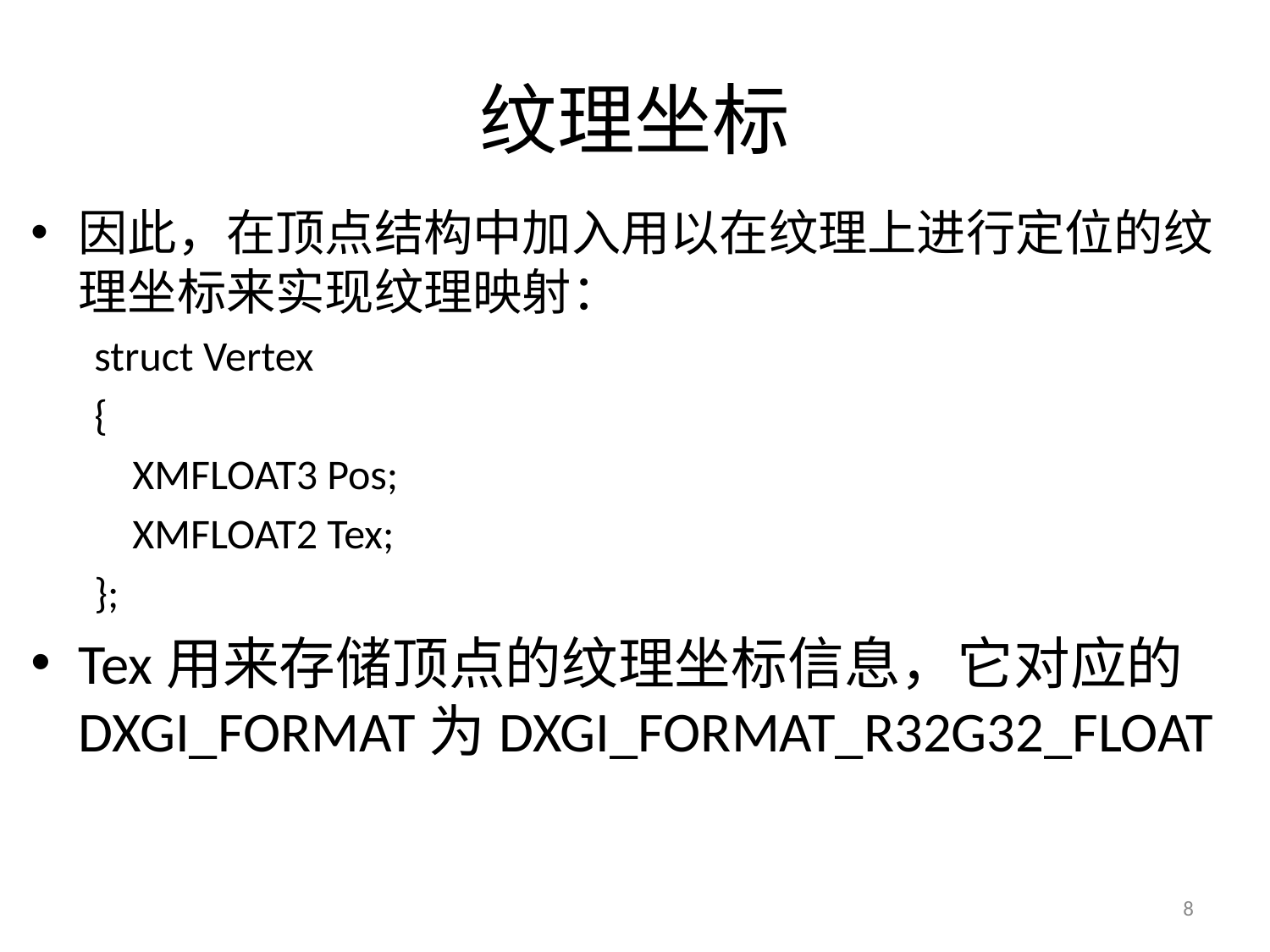

# 纹理坐标
因此，在顶点结构中加入用以在纹理上进行定位的纹理坐标来实现纹理映射：
struct Vertex
{
    XMFLOAT3 Pos;
    XMFLOAT2 Tex;
};
Tex用来存储顶点的纹理坐标信息，它对应的DXGI_FORMAT为DXGI_FORMAT_R32G32_FLOAT
8